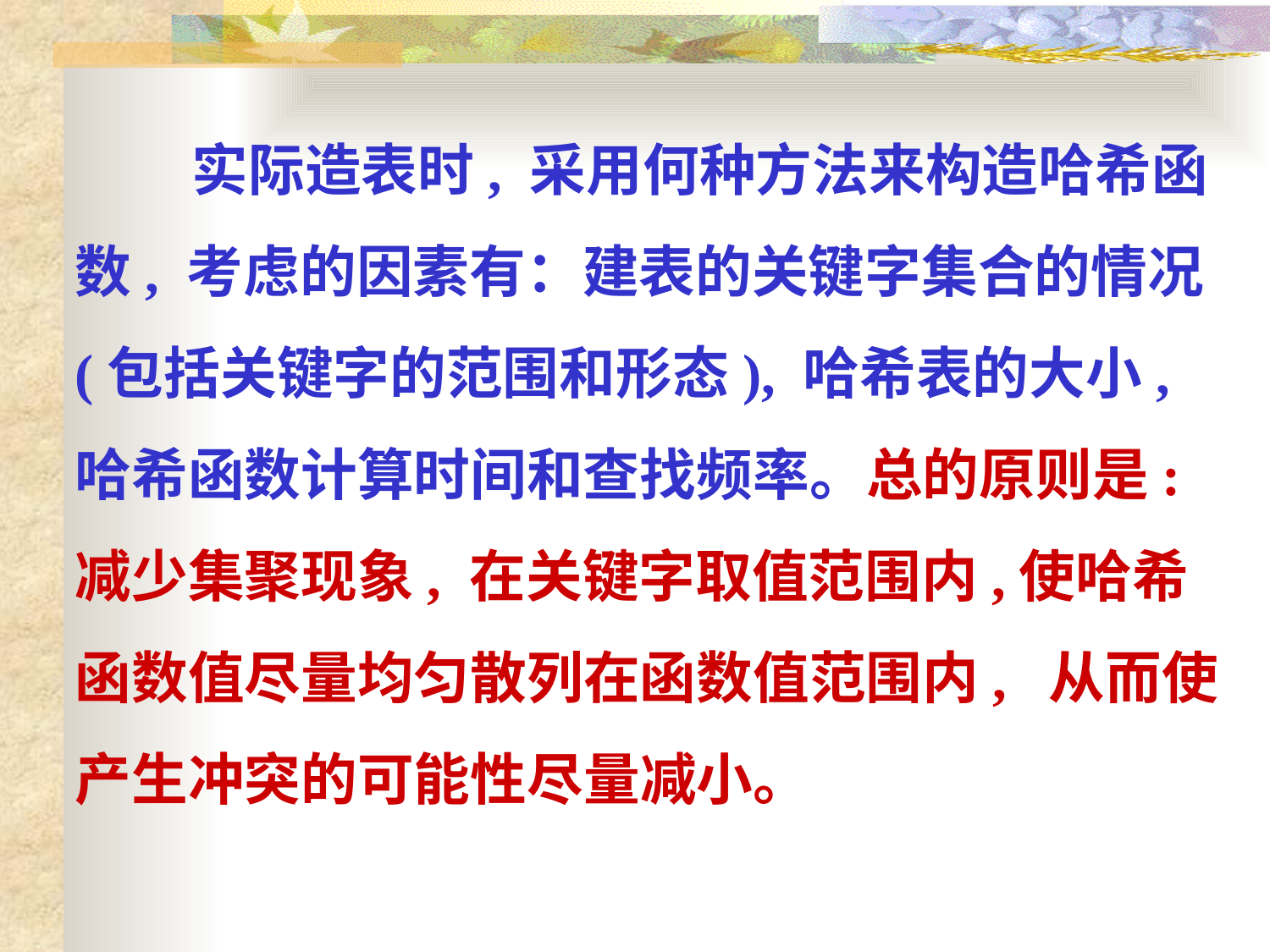

实际造表时, 采用何种方法来构造哈希函数, 考虑的因素有：建表的关键字集合的情况(包括关键字的范围和形态), 哈希表的大小, 哈希函数计算时间和查找频率。总的原则是: 减少集聚现象, 在关键字取值范围内,使哈希函数值尽量均匀散列在函数值范围内,  从而使产生冲突的可能性尽量减小。